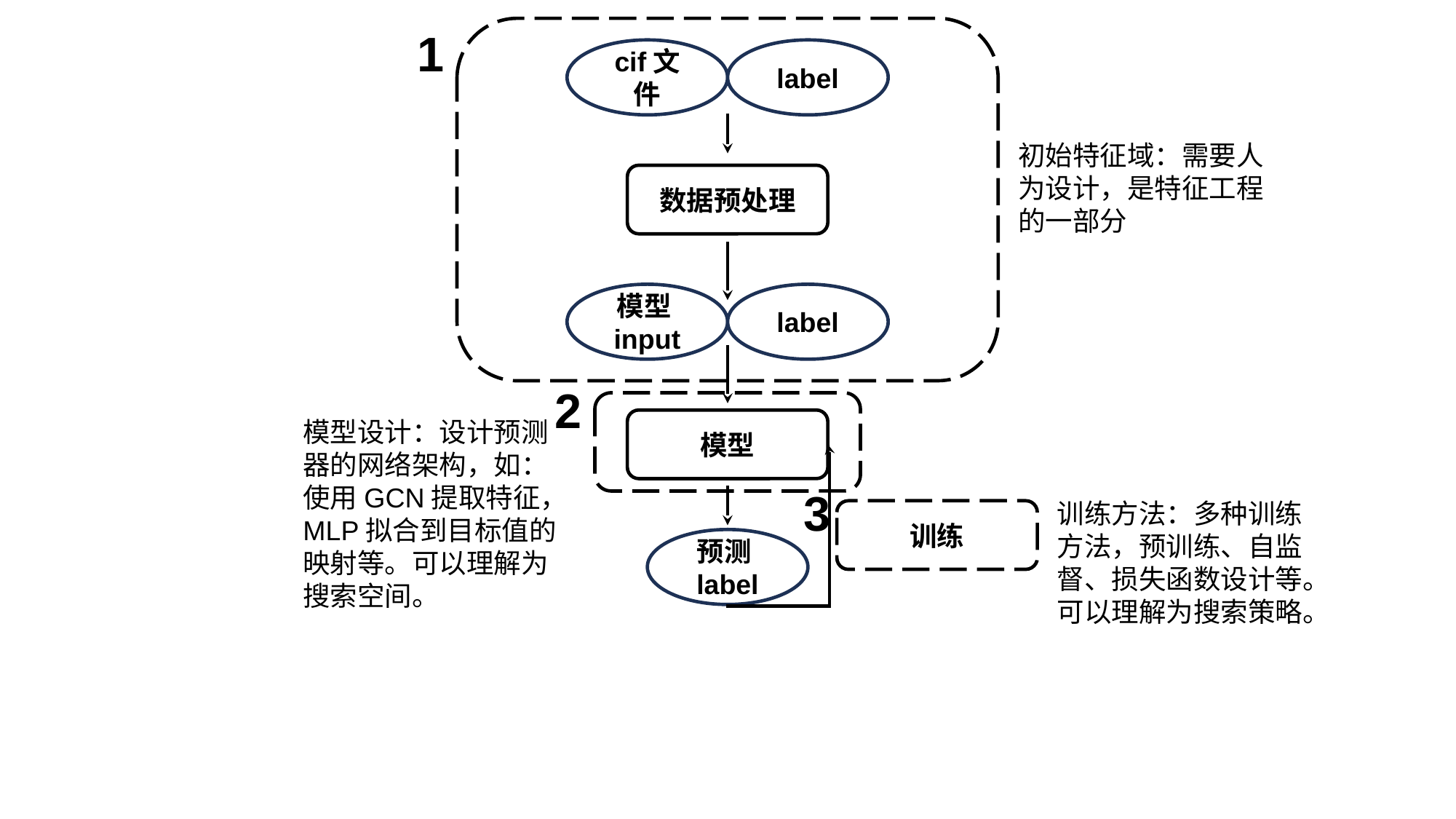

1

label
cif文件
初始特征域：需要人为设计，是特征工程的一部分
数据预处理
label
模型input
2

模型设计：设计预测器的网络架构，如：使用GCN提取特征，MLP拟合到目标值的映射等。可以理解为搜索空间。
模型
3
训练方法：多种训练方法，预训练、自监督、损失函数设计等。可以理解为搜索策略。
训练
预测label